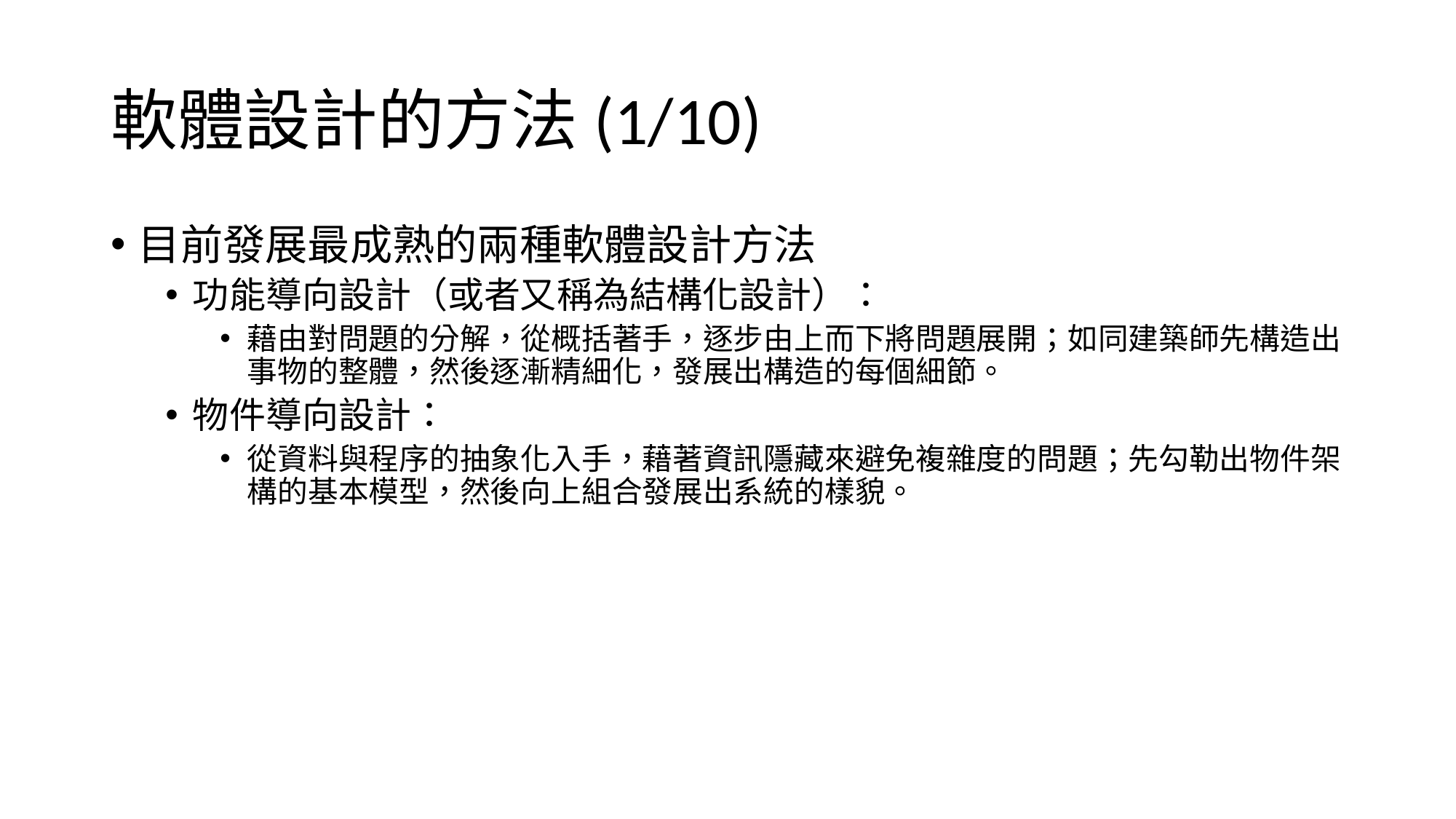

軟體設計的方法(1/10)
目前發展最成熟的兩種軟體設計方法
功能導向設計（或者又稱為結構化設計）：
藉由對問題的分解，從概括著手，逐步由上而下將問題展開；如同建築師先構造出事物的整體，然後逐漸精細化，發展出構造的每個細節。
物件導向設計：
從資料與程序的抽象化入手，藉著資訊隱藏來避免複雜度的問題；先勾勒出物件架構的基本模型，然後向上組合發展出系統的樣貌。